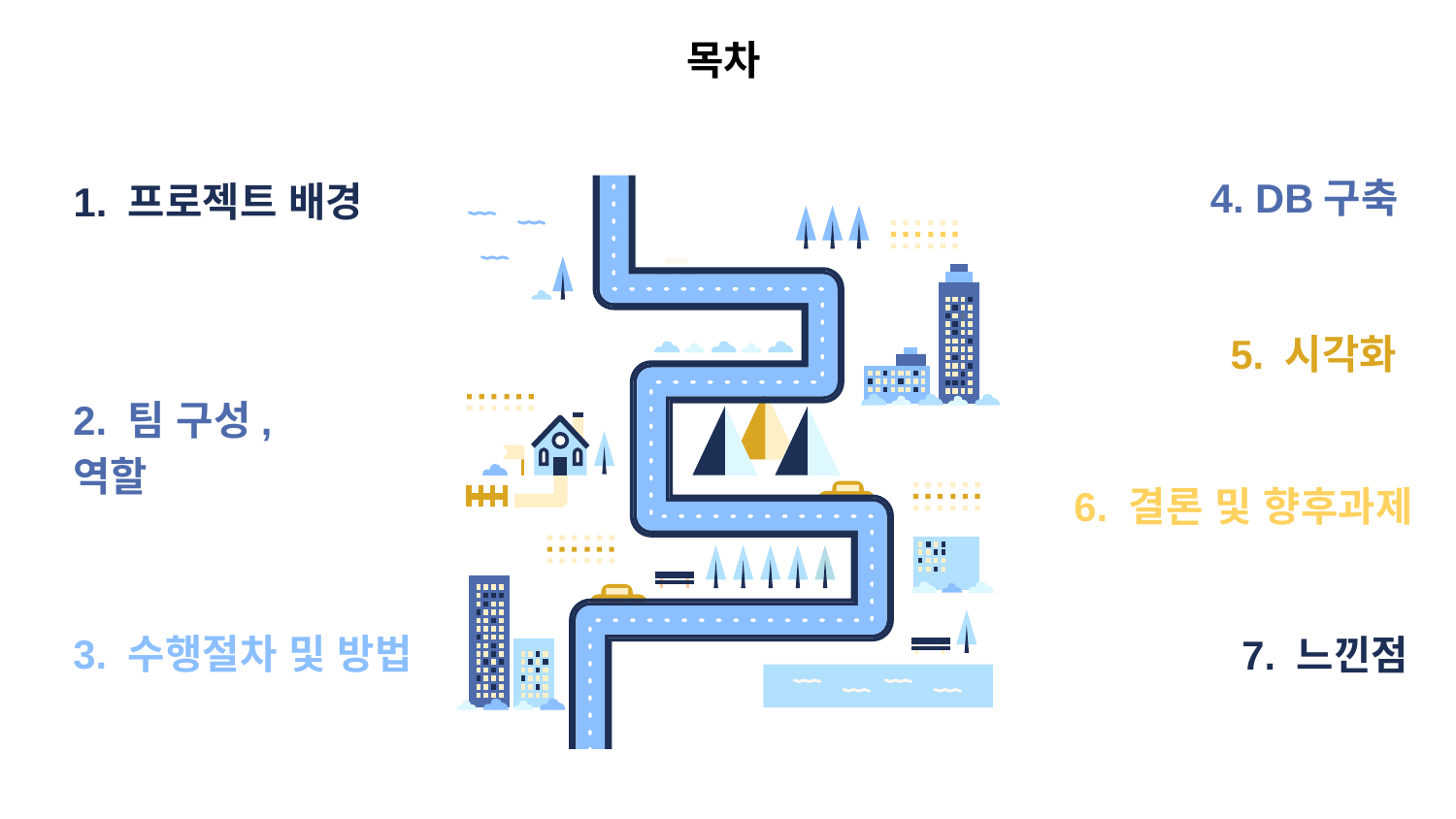

목차
4. DB구축
1. 프로젝트 배경

5. 시각화

2. 팀 구성, 역할

6. 결론 및 향후과제

3. 수행절차 및 방법
7. 느낀점